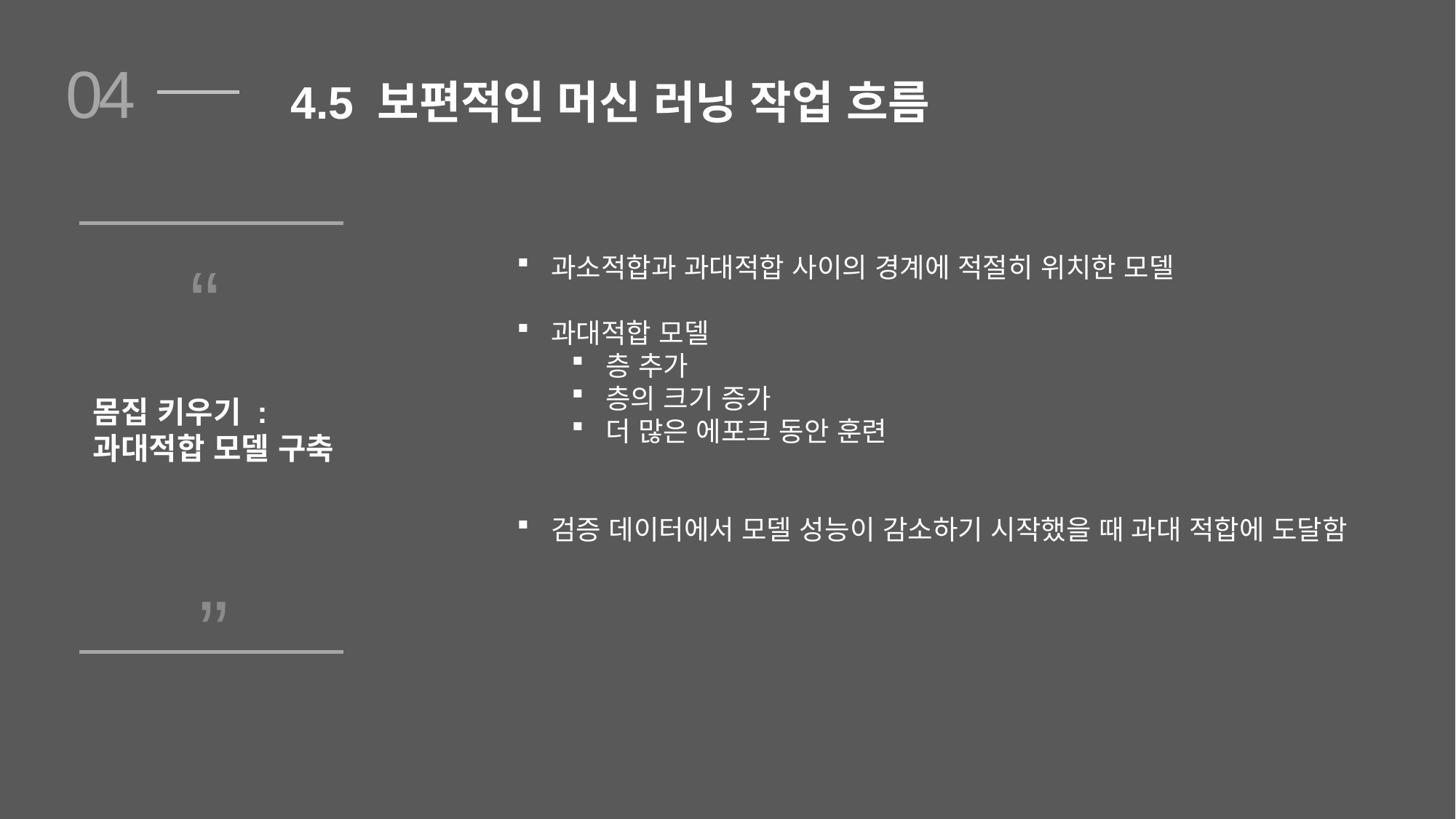

04
4.5 보편적인 머신 러닝 작업 흐름
“
과소적합과 과대적합 사이의 경계에 적절히 위치한 모델

과대적합 모델
층 추가
층의 크기 증가
더 많은 에포크 동안 훈련

검증 데이터에서 모델 성능이 감소하기 시작했을 때 과대 적합에 도달함

몸집 키우기 :
과대적합 모델 구축
”